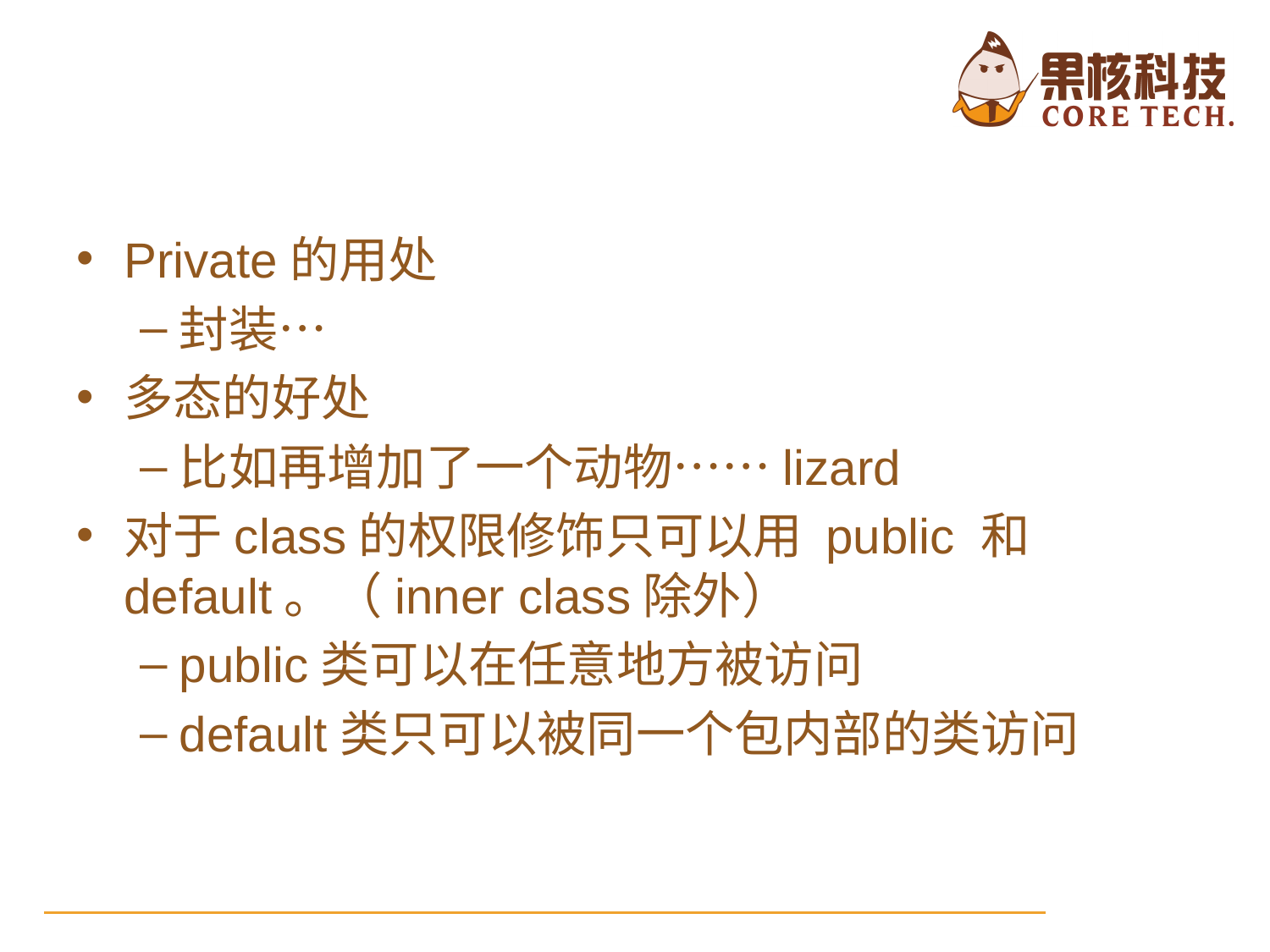

Private的用处
封装…
多态的好处
比如再增加了一个动物……lizard
对于class的权限修饰只可以用 public 和 default。（inner class除外）
public类可以在任意地方被访问
default类只可以被同一个包内部的类访问